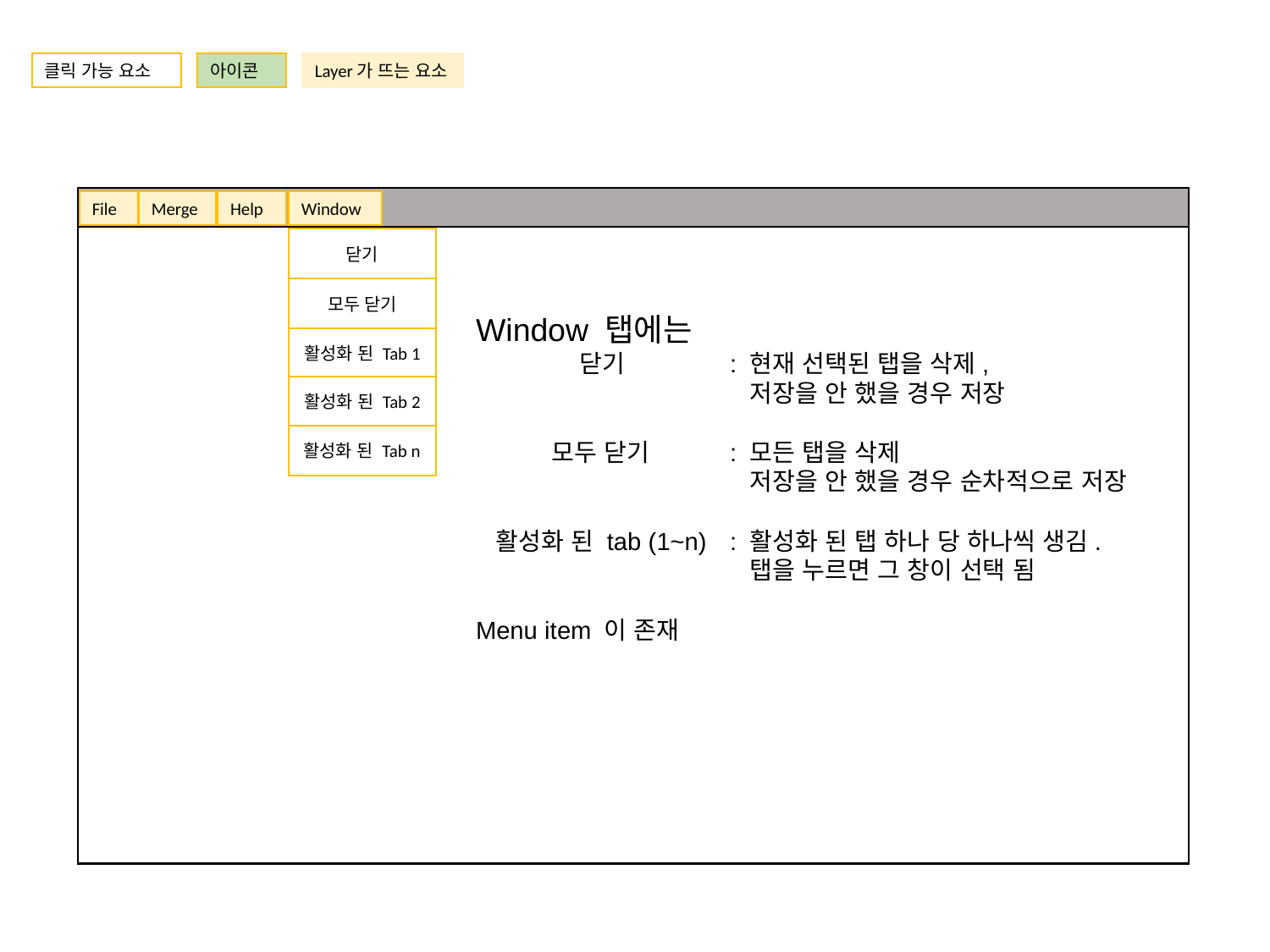

아이콘
Layer가 뜨는 요소
클릭 가능 요소

File
Merge
Help
Window

닫기
모두 닫기
Window 탭에는
              닫기	: 현재 선택된 탭을 삭제,
		  저장을 안 했을 경우 저장

          모두 닫기	: 모든 탭을 삭제
		  저장을 안 했을 경우 순차적으로 저장

  활성화 된 tab (1~n)	: 활성화 된 탭 하나 당 하나씩 생김.
		  탭을 누르면 그 창이 선택 됨

Menu item 이 존재

활성화 된 Tab 1
활성화 된 Tab 2
활성화 된 Tab n